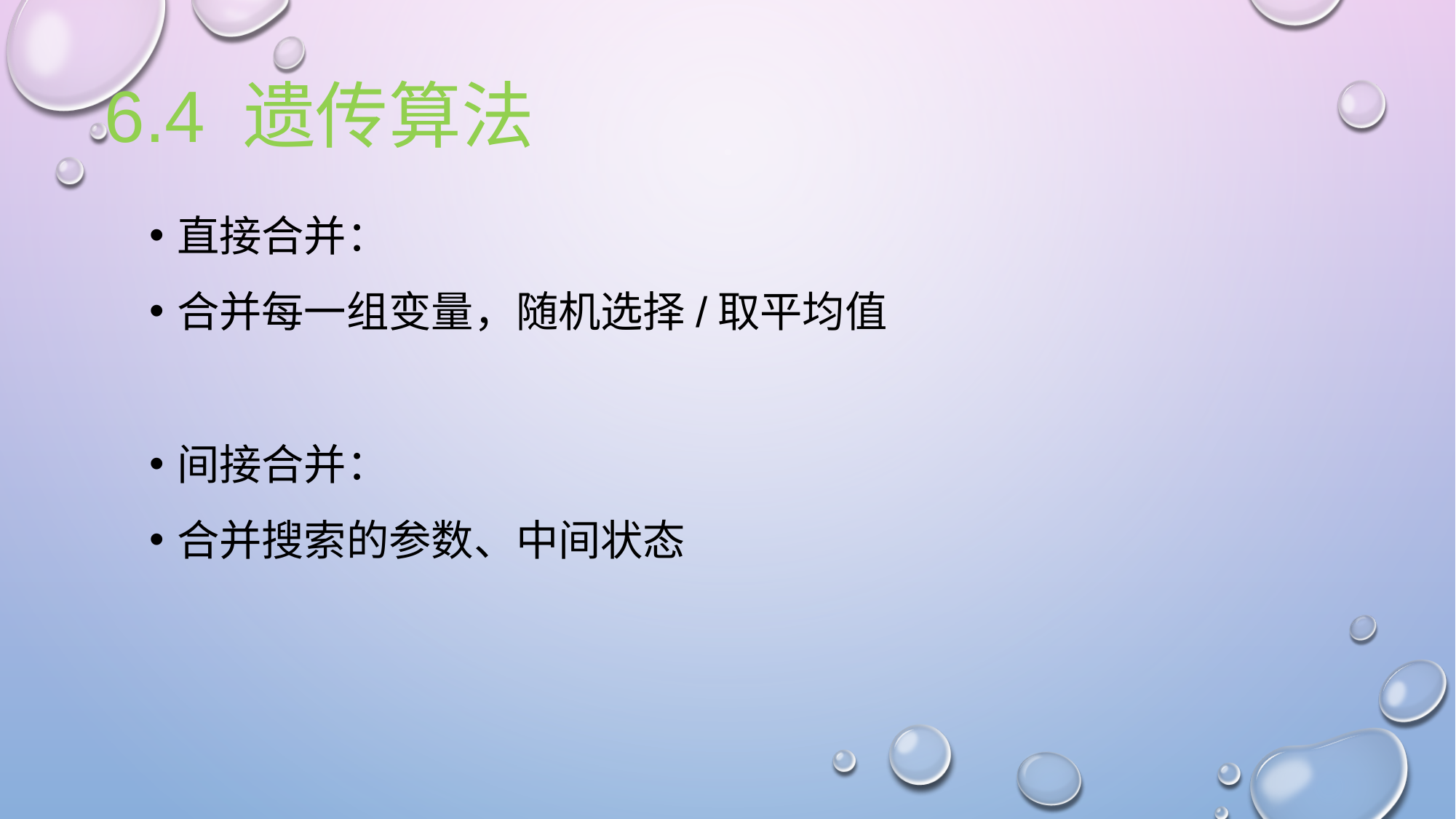

# 6.4 遗传算法
直接合并：
合并每一组变量，随机选择/取平均值

间接合并：
合并搜索的参数、中间状态